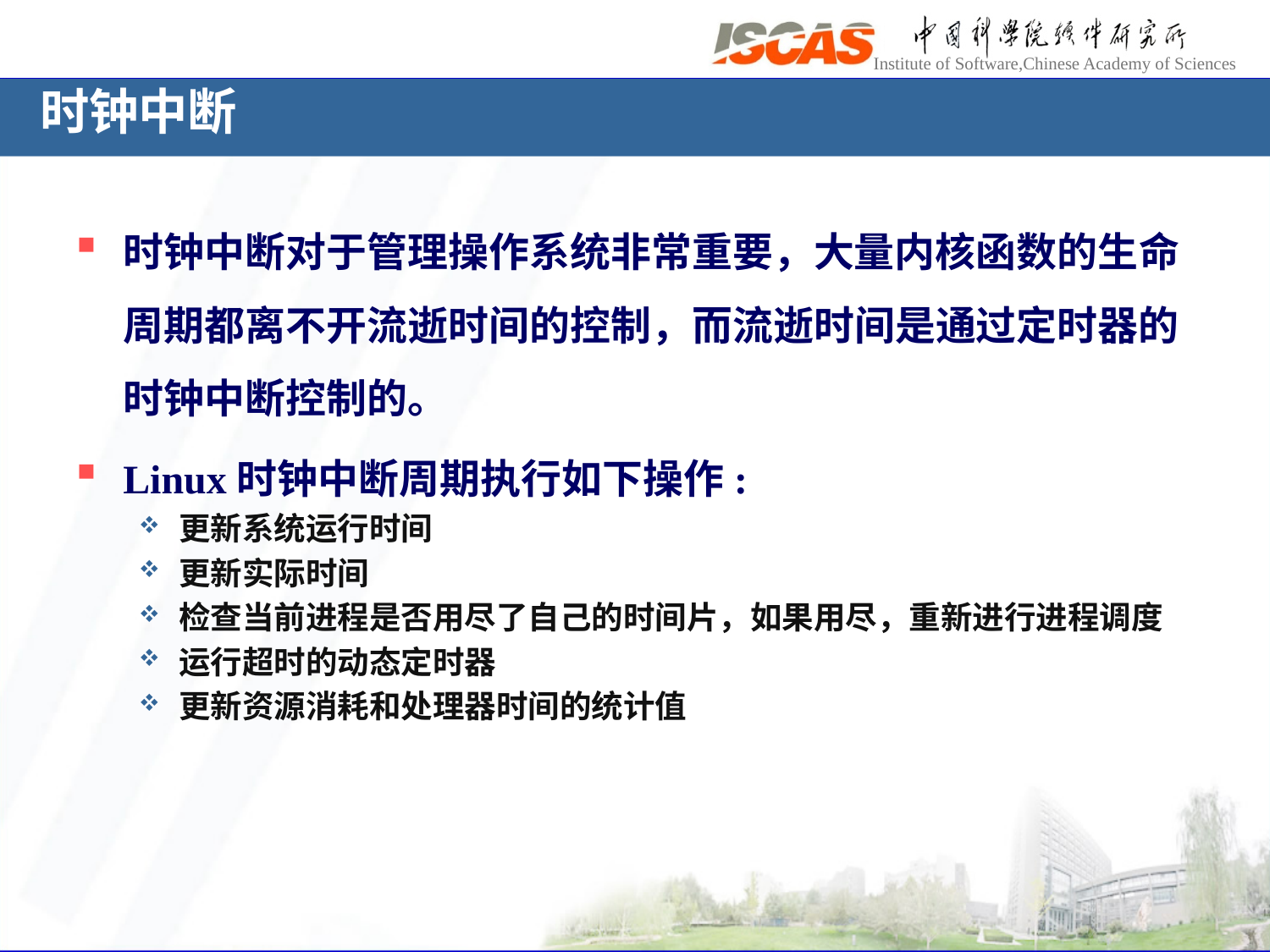

# 时钟中断
时钟中断对于管理操作系统非常重要，大量内核函数的生命周期都离不开流逝时间的控制，而流逝时间是通过定时器的时钟中断控制的。
Linux时钟中断周期执行如下操作:
更新系统运行时间
更新实际时间
检查当前进程是否用尽了自己的时间片，如果用尽，重新进行进程调度
运行超时的动态定时器
更新资源消耗和处理器时间的统计值